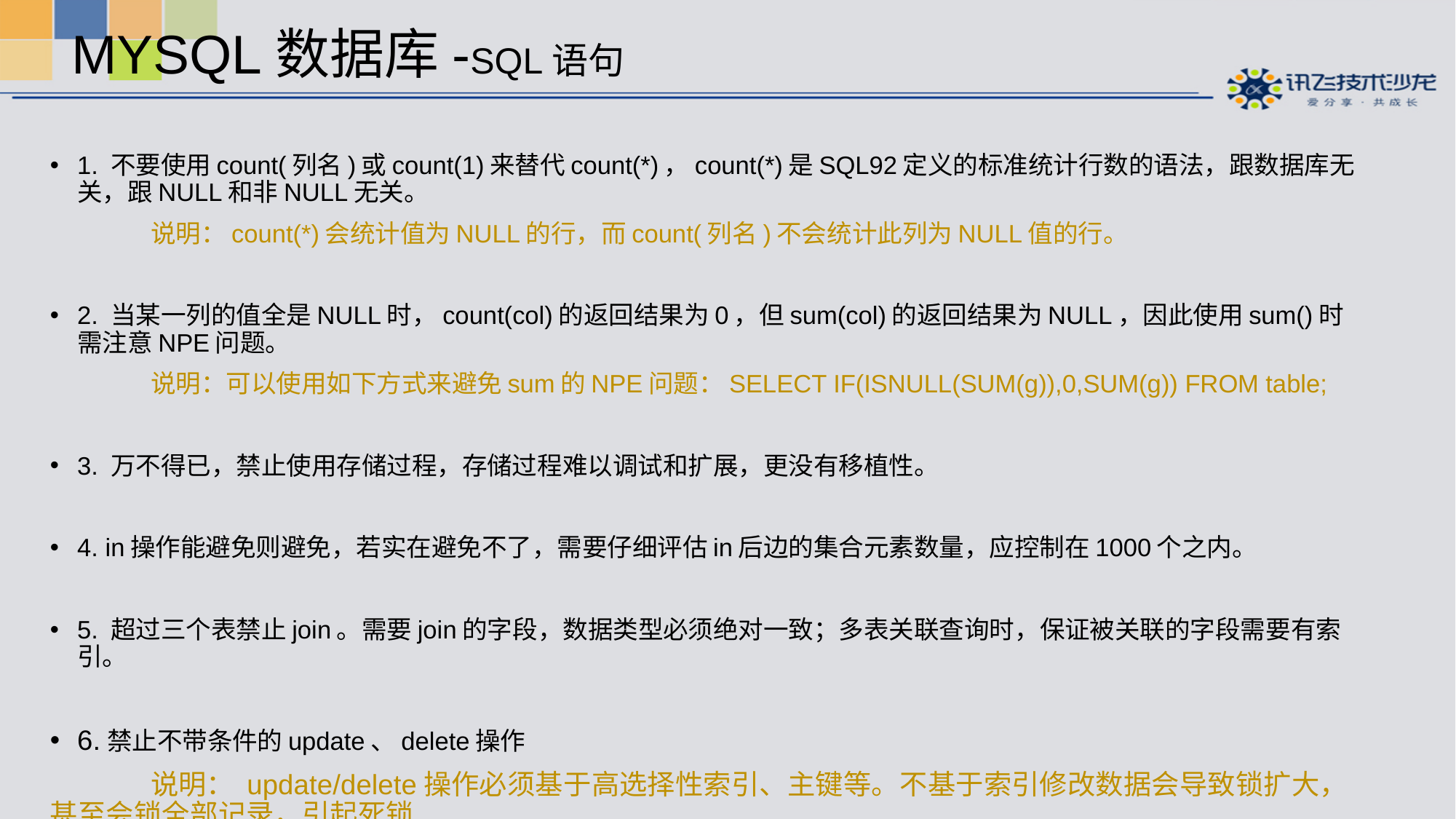

# MYSQL数据库-SQL语句

1. 不要使用count(列名)或count(1)来替代count(*)，count(*)是SQL92定义的标准统计行数的语法，跟数据库无关，跟NULL和非NULL无关。
	说明：count(*)会统计值为NULL的行，而count(列名)不会统计此列为NULL值的行。

2. 当某一列的值全是NULL时，count(col)的返回结果为0，但sum(col)的返回结果为NULL，因此使用sum()时需注意NPE问题。
	说明：可以使用如下方式来避免sum的NPE问题：SELECT IF(ISNULL(SUM(g)),0,SUM(g)) FROM table;

3. 万不得已，禁止使用存储过程，存储过程难以调试和扩展，更没有移植性。

4. in操作能避免则避免，若实在避免不了，需要仔细评估in后边的集合元素数量，应控制在1000个之内。

5. 超过三个表禁止join。需要join的字段，数据类型必须绝对一致；多表关联查询时，保证被关联的字段需要有索引。

6.禁止不带条件的update、delete操作
	说明： update/delete操作必须基于高选择性索引、主键等。不基于索引修改数据会导致锁扩大，甚至会锁全部记录，引起死锁.